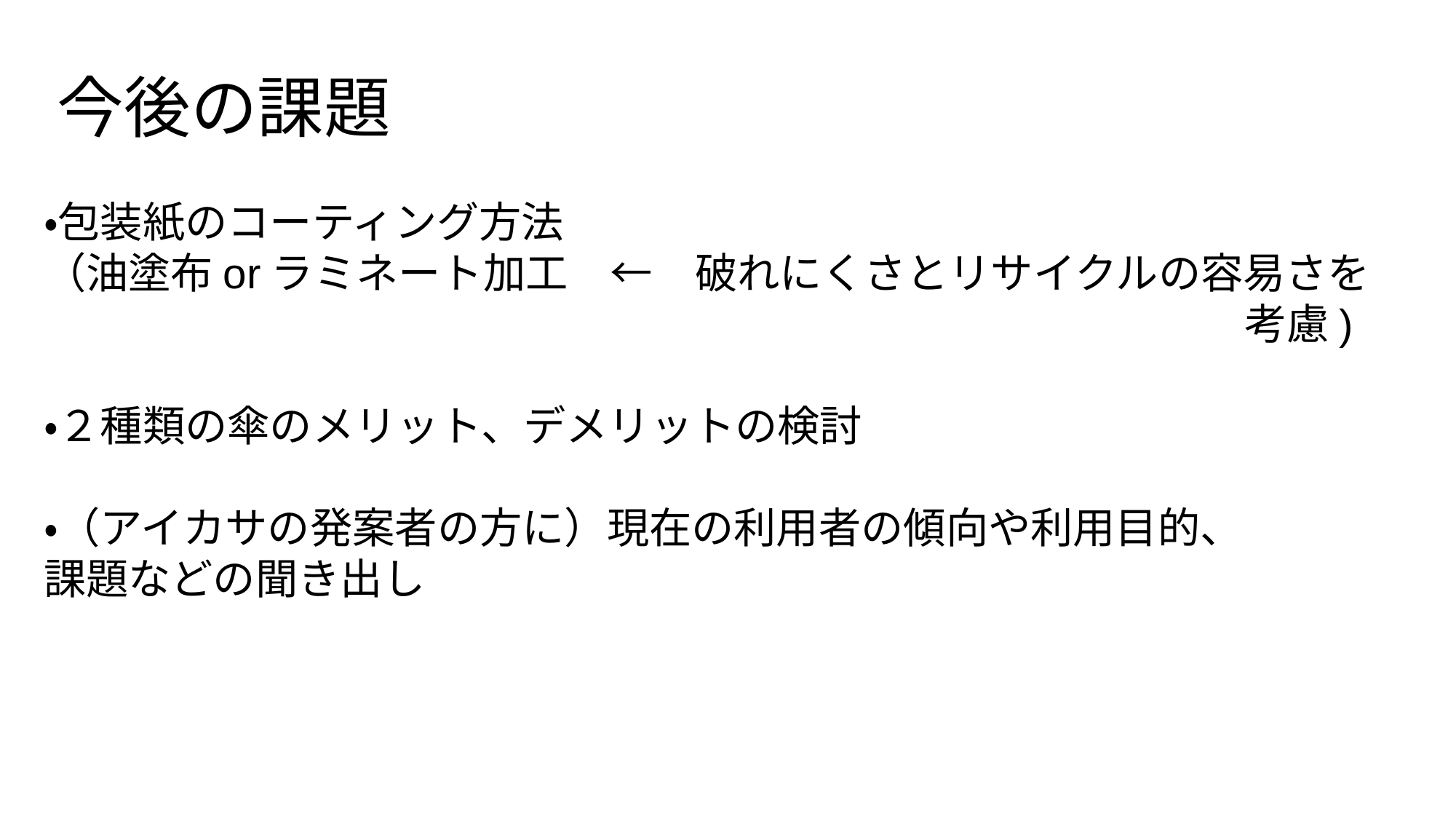

# 今後の課題
・包装紙のコーティング方法
（油塗布orラミネート加工　←　破れにくさとリサイクルの容易さを
											考慮)

・２種類の傘のメリット、デメリットの検討

・（アイカサの発案者の方に）現在の利用者の傾向や利用目的、
課題などの聞き出し